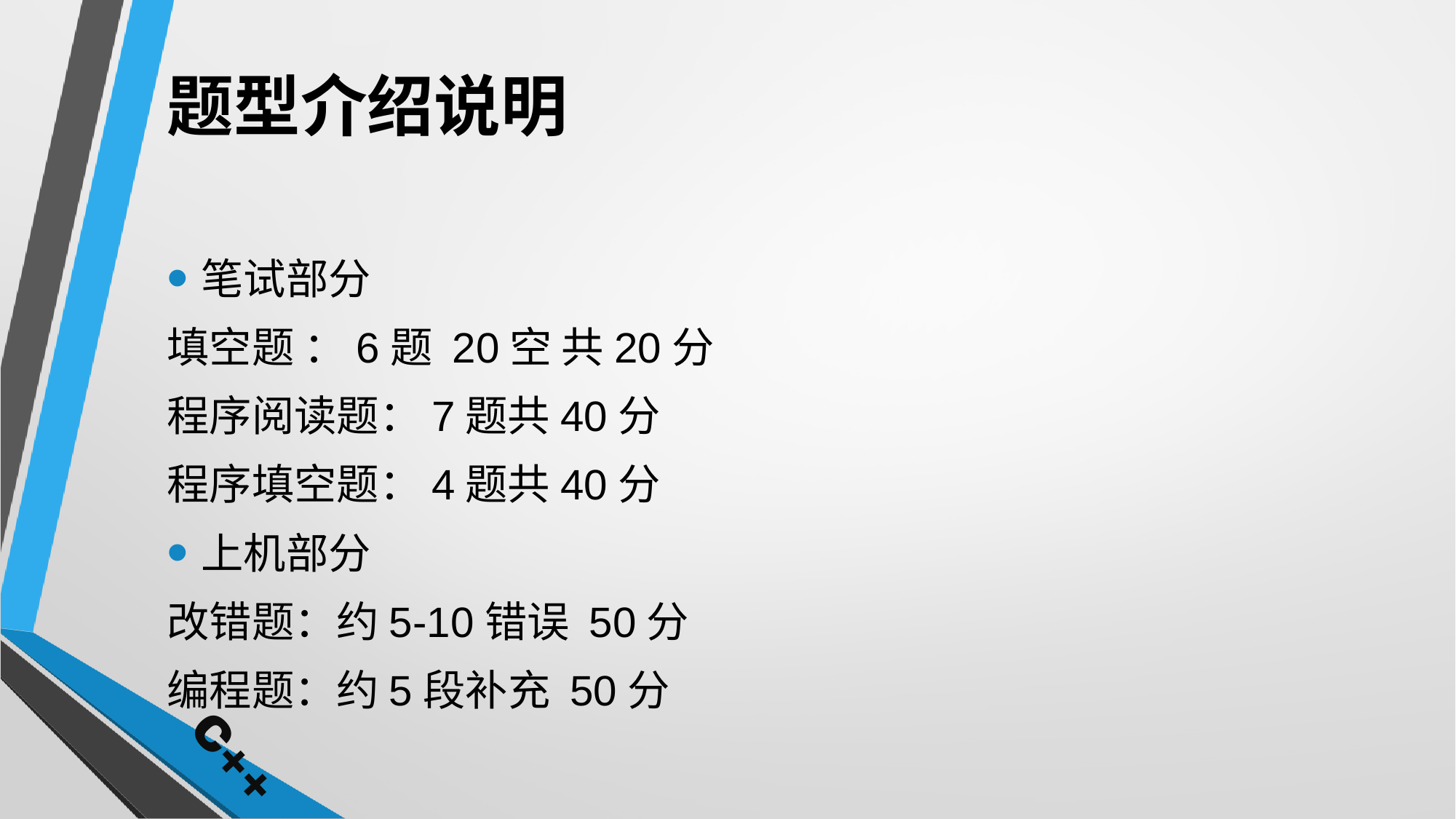

# 题型介绍说明
笔试部分
填空题 ：6题 20空 共20分
程序阅读题：7题共40分
程序填空题：4题共40分
上机部分
改错题：约5-10错误 50分
编程题：约5段补充 50分